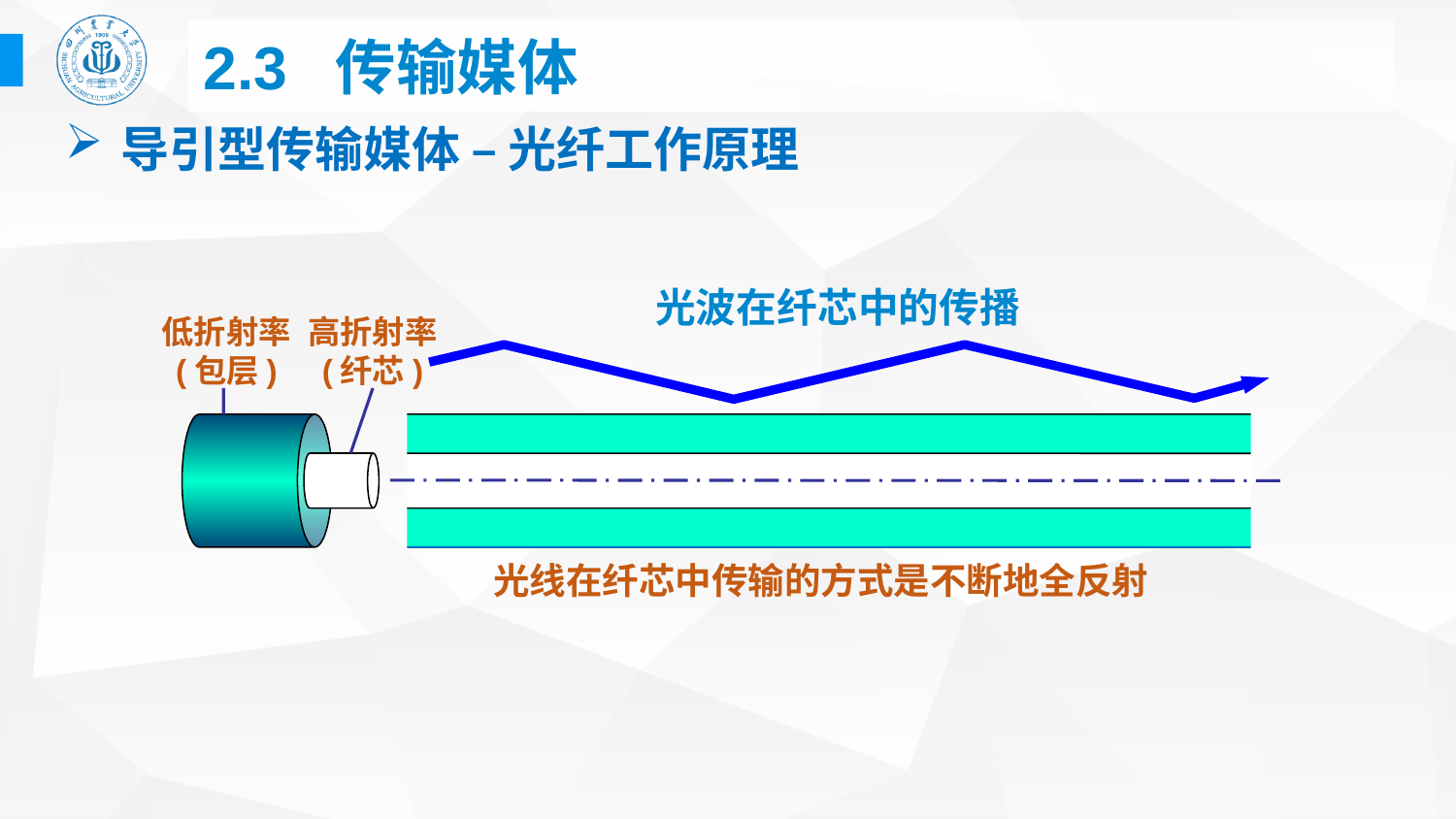

# 2.3  传输媒体
导引型传输媒体 – 光纤工作原理
光波在纤芯中的传播
低折射率
(包层)
高折射率
(纤芯)

光线在纤芯中传输的方式是不断地全反射